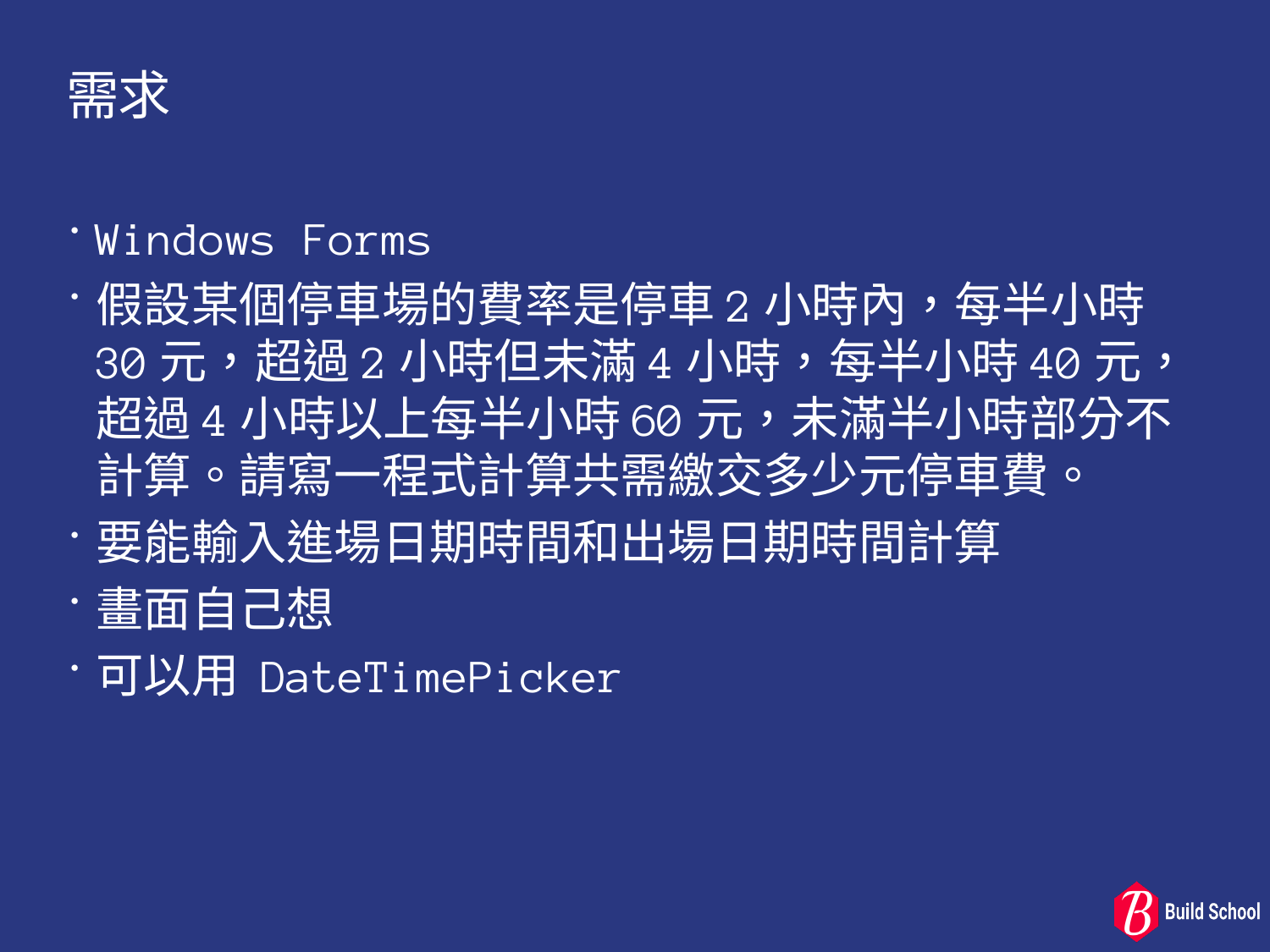

# 需求
Windows Forms
假設某個停車場的費率是停車2小時內，每半小時30元，超過2小時但未滿4小時，每半小時40元，超過4小時以上每半小時60元，未滿半小時部分不計算。請寫一程式計算共需繳交多少元停車費。
要能輸入進場日期時間和出場日期時間計算
畫面自己想
可以用 DateTimePicker